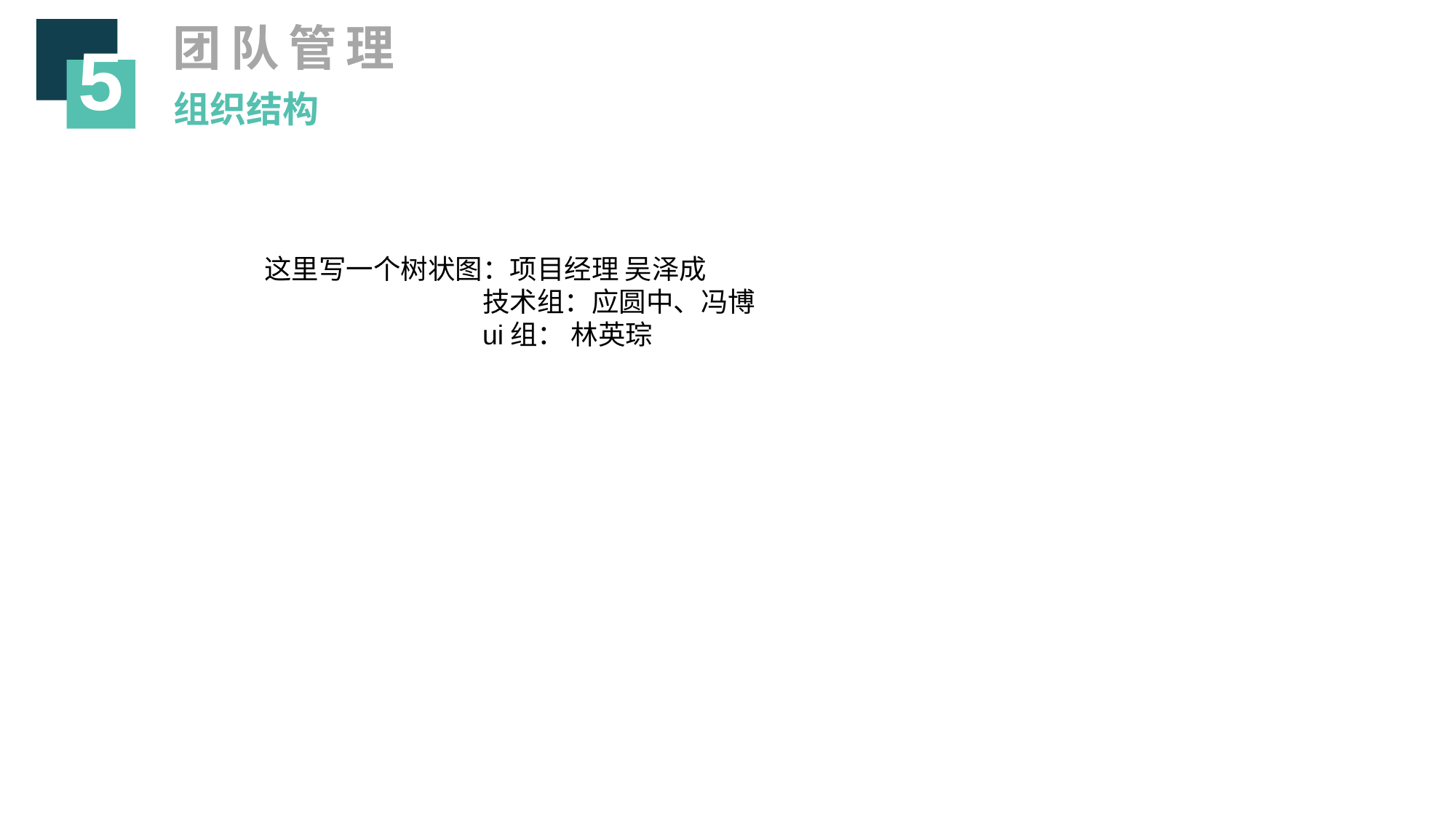

团队管理

5
组织结构
这里写一个树状图：项目经理 吴泽成
		技术组：应圆中、冯博
		ui组： 林英琮